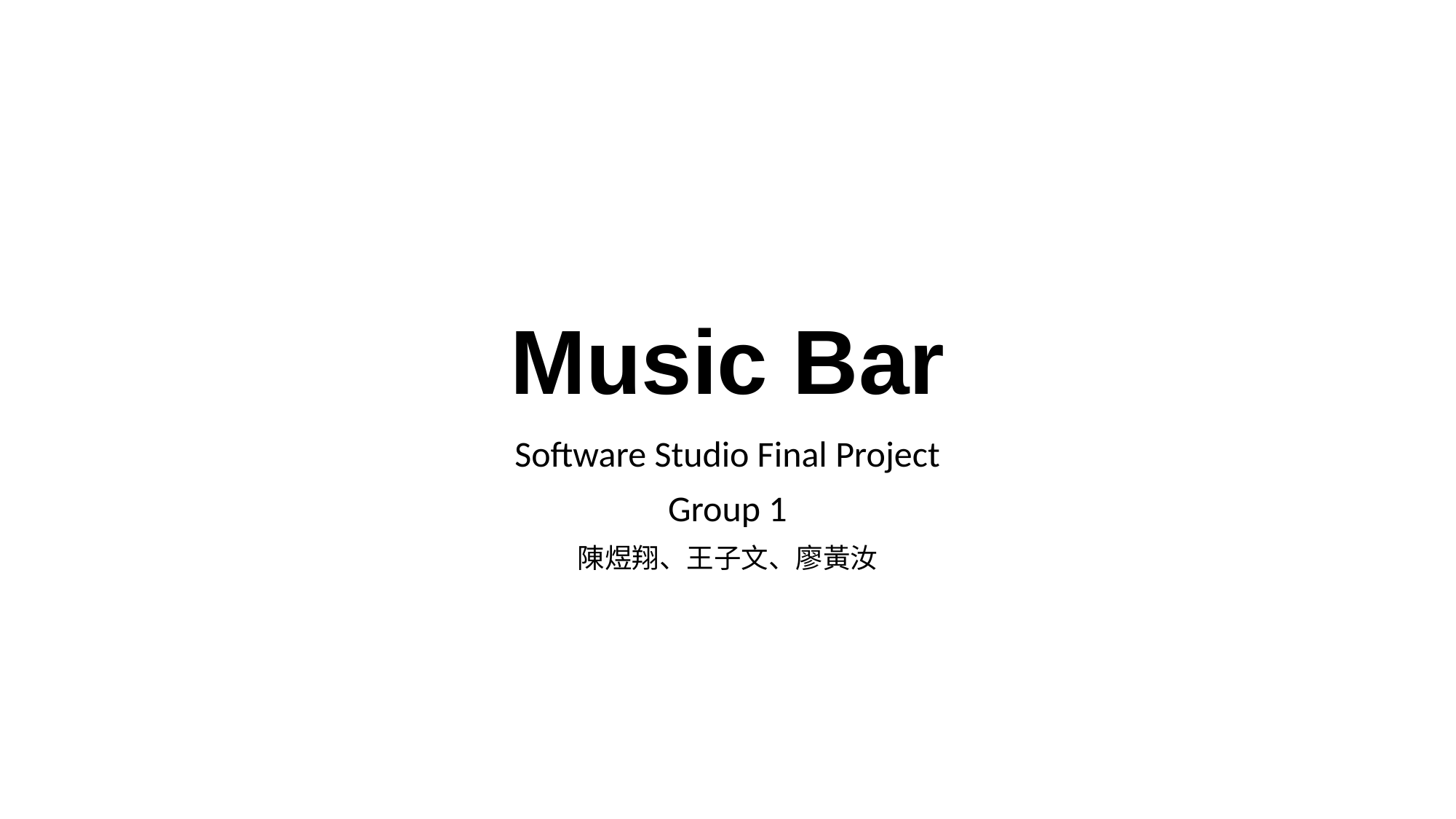

# Music Bar
Software Studio Final Project
Group 1
陳煜翔、王子文、廖黃汝